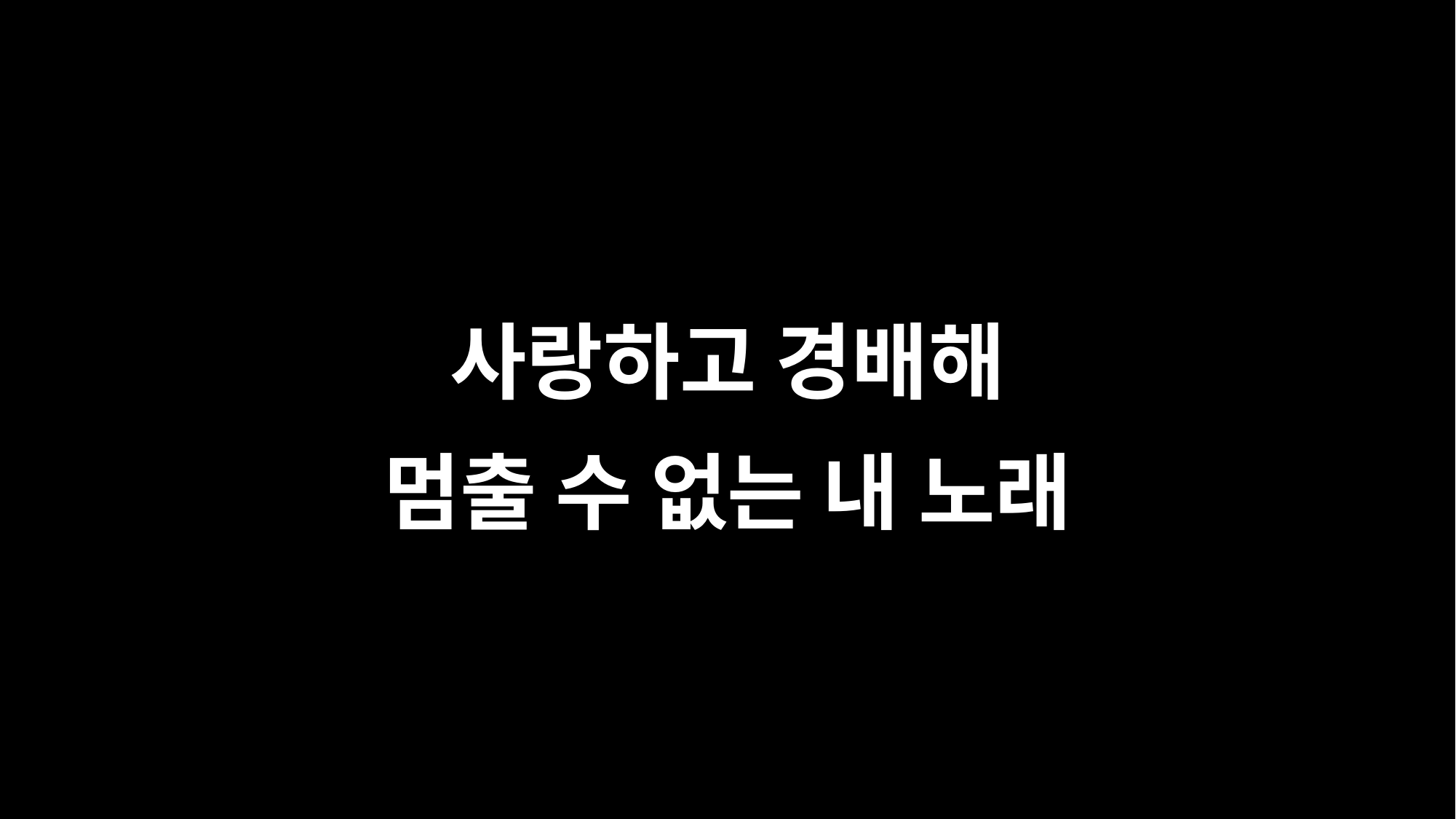

사랑하고 경배해
멈출 수 없는 내 노래